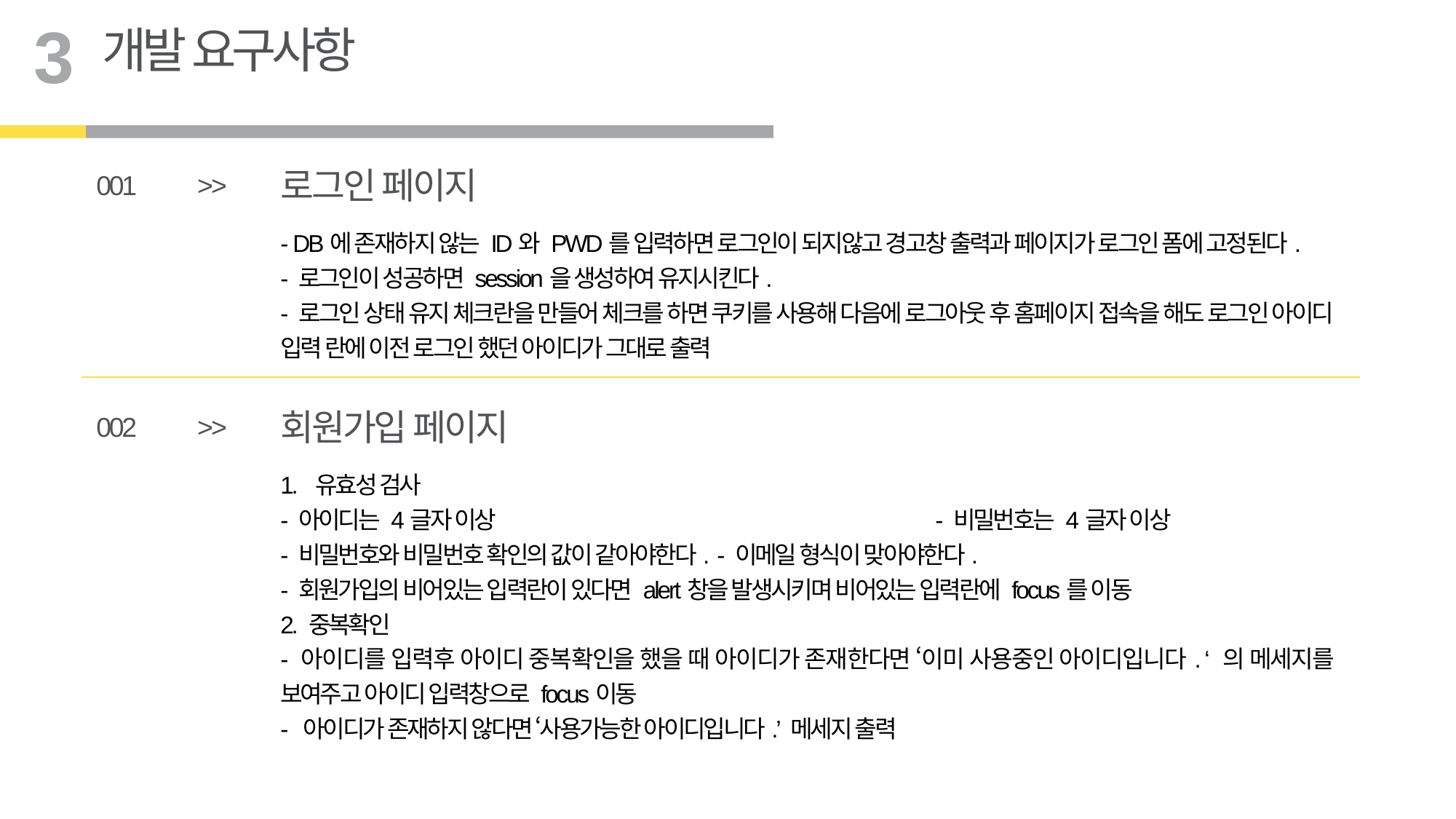

3
개발 요구사항

로그인 페이지
001
>>
- DB에 존재하지 않는 ID와 PWD를 입력하면 로그인이 되지않고 경고창 출력과 페이지가 로그인 폼에 고정된다.
- 로그인이 성공하면 session을 생성하여 유지시킨다.
- 로그인 상태 유지 체크란을 만들어 체크를 하면 쿠키를 사용해 다음에 로그아웃 후 홈페이지 접속을 해도 로그인 아이디 입력 란에 이전 로그인 했던 아이디가 그대로 출력
회원가입 페이지
002
>>
1.  유효성 검사
- 아이디는 4글자 이상 				- 비밀번호는 4글자 이상
- 비밀번호와 비밀번호 확인의 값이 같아야한다.	- 이메일 형식이 맞아야한다.
- 회원가입의 비어있는 입력란이 있다면 alert창을 발생시키며 비어있는 입력란에 focus를 이동
2. 중복확인
- 아이디를 입력후 아이디 중복확인을 했을 때 아이디가 존재한다면 ‘이미 사용중인 아이디입니다. ‘ 의 메세지를 보여주고 아이디 입력창으로 focus이동
-  아이디가 존재하지 않다면 ‘사용가능한 아이디입니다.’ 메세지 출력